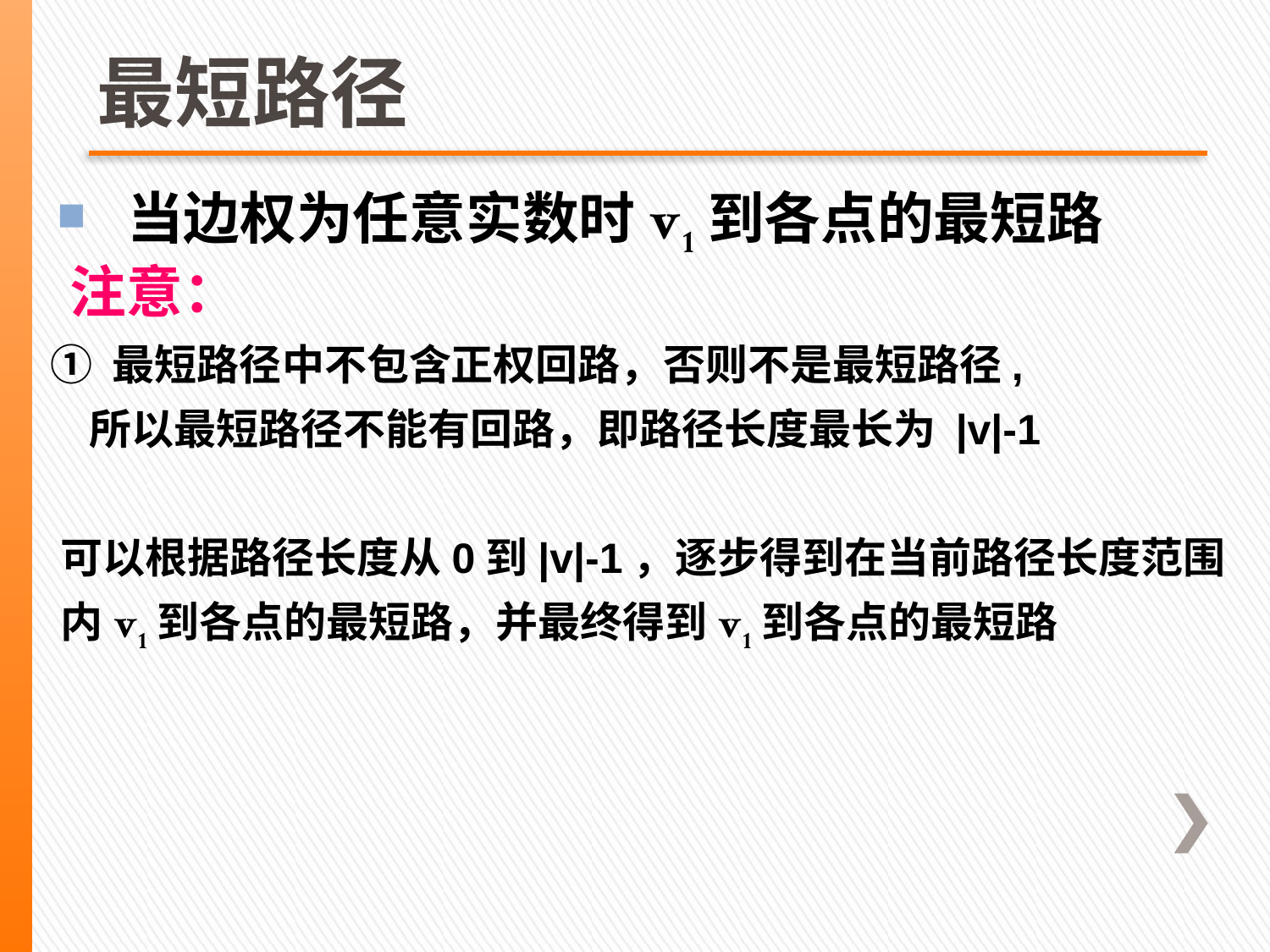

# 最短路径
  当边权为任意实数时v1到各点的最短路
     注意：
    ① 最短路径中不包含正权回路，否则不是最短路径,
       所以最短路径不能有回路，即路径长度最长为 |v|-1

    可以根据路径长度从0到|v|-1，逐步得到在当前路径长度范围
    内v1到各点的最短路，并最终得到v1到各点的最短路